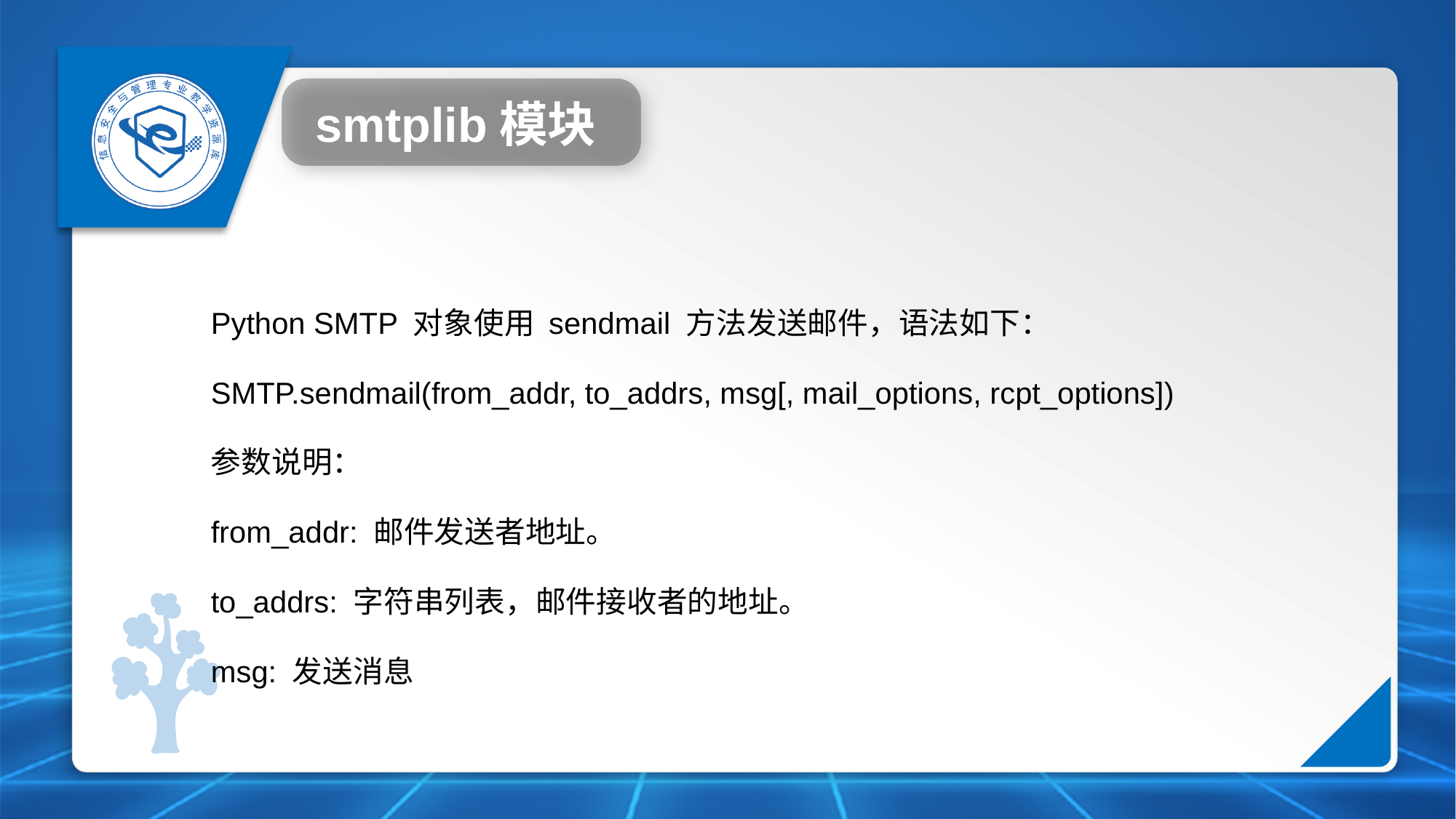

smtplib模块
Python SMTP 对象使用 sendmail 方法发送邮件，语法如下：
SMTP.sendmail(from_addr, to_addrs, msg[, mail_options, rcpt_options])
参数说明：
from_addr: 邮件发送者地址。
to_addrs: 字符串列表，邮件接收者的地址。
msg: 发送消息